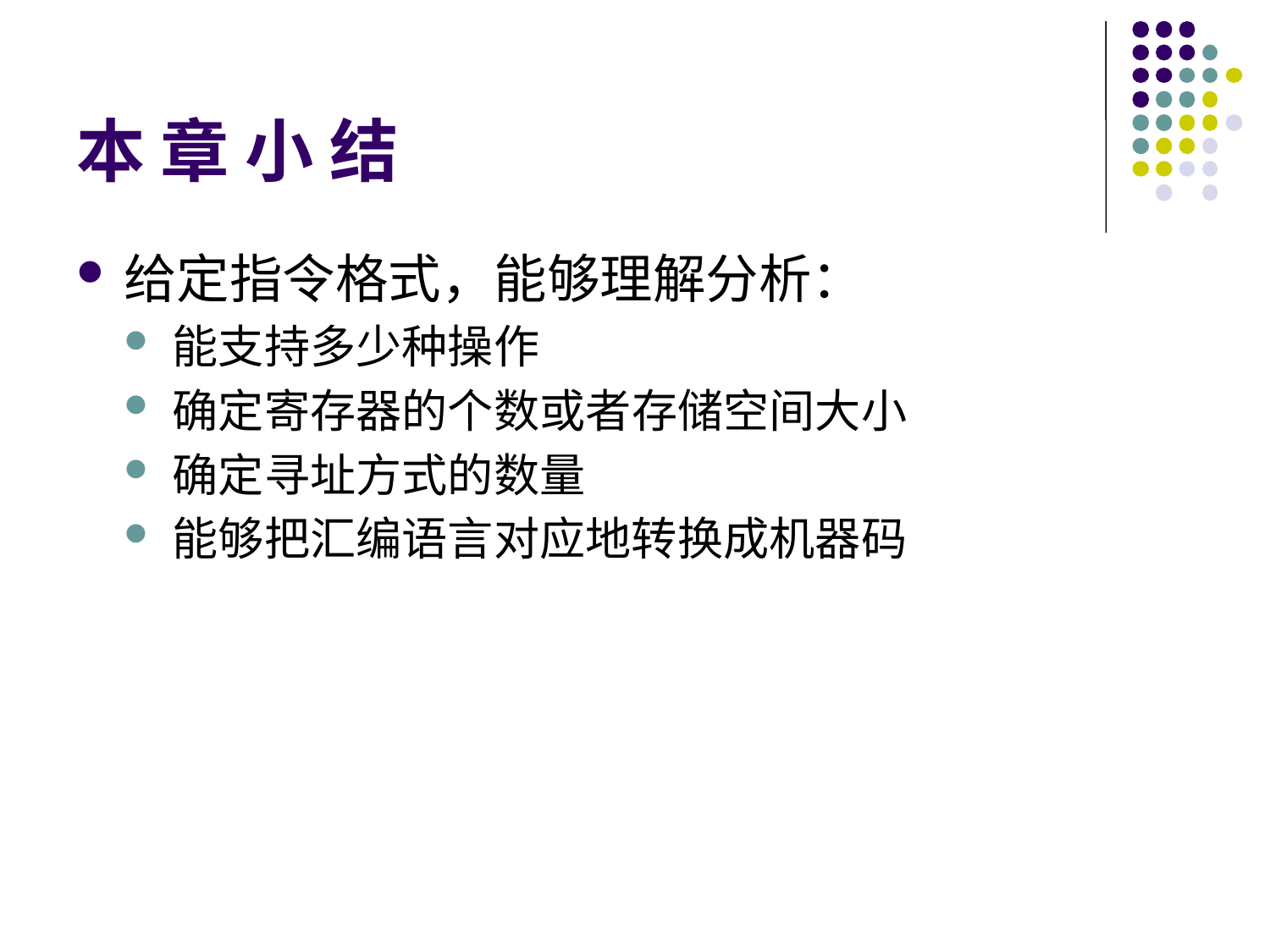

# 本 章 小 结
给定指令格式，能够理解分析：
能支持多少种操作
确定寄存器的个数或者存储空间大小
确定寻址方式的数量
能够把汇编语言对应地转换成机器码
75